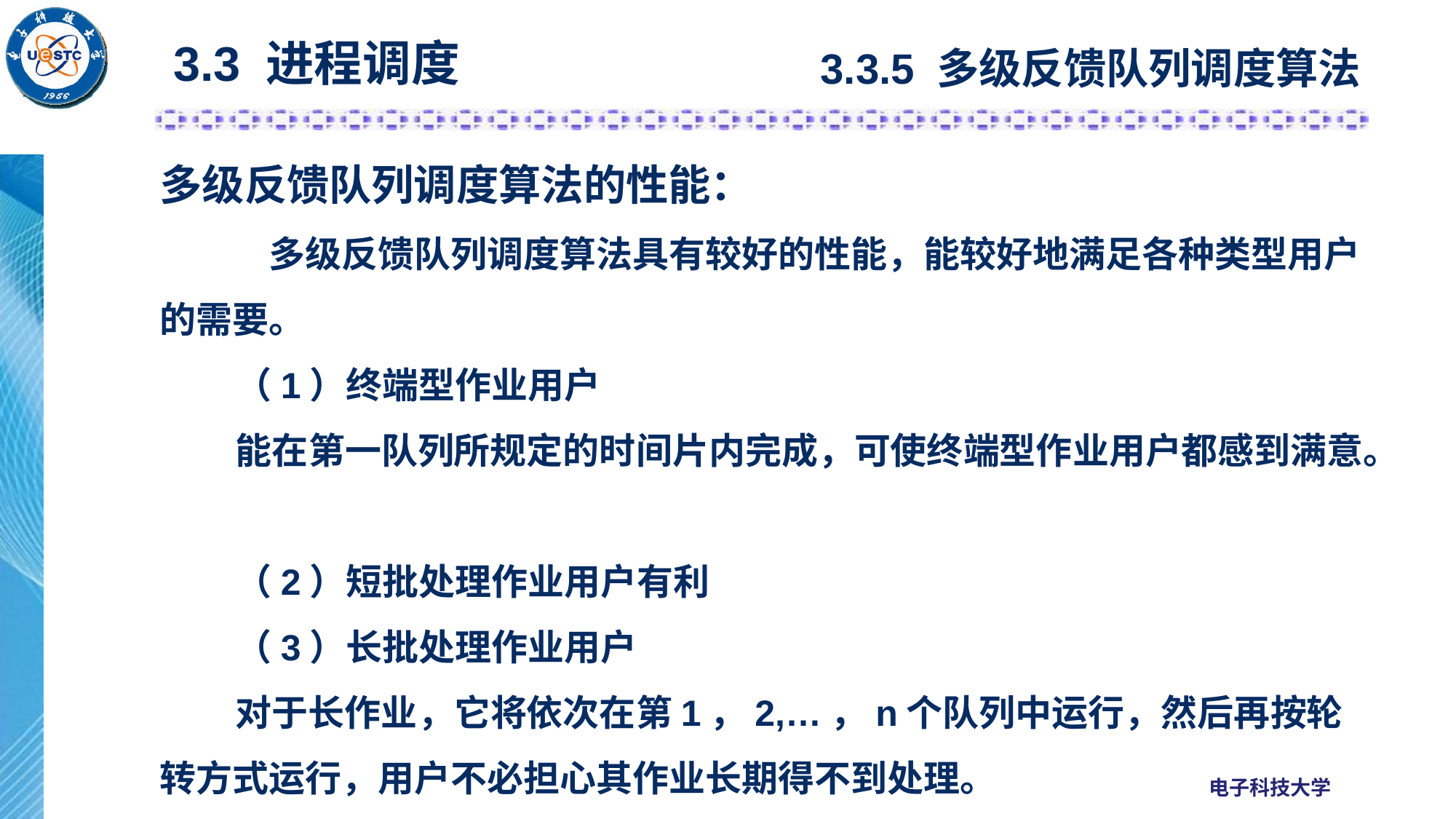

3.3 进程调度
# 3.3.5 多级反馈队列调度算法
多级反馈队列调度算法的性能：
   多级反馈队列调度算法具有较好的性能，能较好地满足各种类型用户的需要。
（1）终端型作业用户
能在第一队列所规定的时间片内完成，可使终端型作业用户都感到满意。
（2）短批处理作业用户有利
（3）长批处理作业用户
对于长作业，它将依次在第1，2,…，n个队列中运行，然后再按轮转方式运行，用户不必担心其作业长期得不到处理。